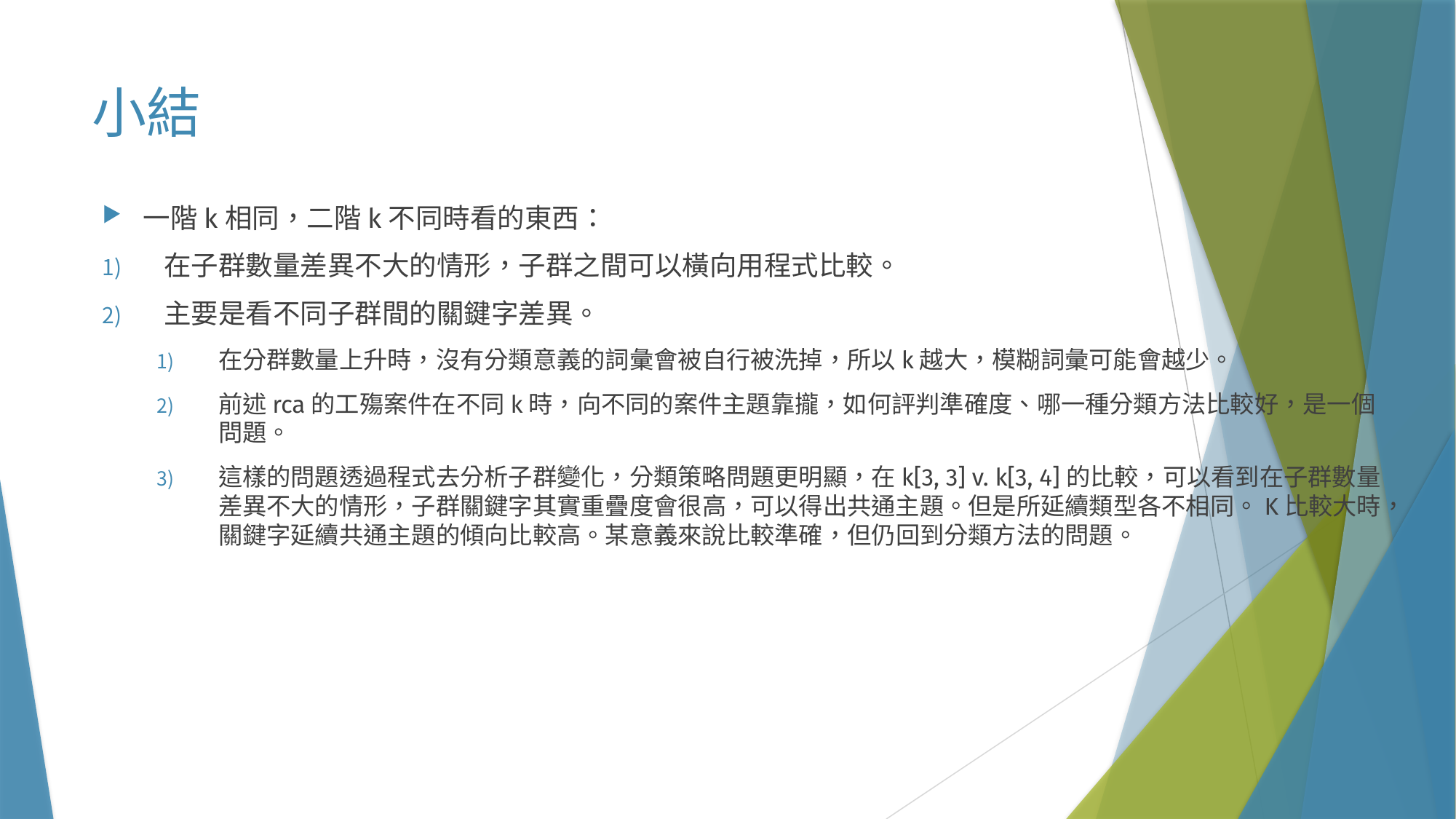

# 小結
一階k相同，二階k不同時看的東西：
在子群數量差異不大的情形，子群之間可以橫向用程式比較。
主要是看不同子群間的關鍵字差異。
在分群數量上升時，沒有分類意義的詞彙會被自行被洗掉，所以k越大，模糊詞彙可能會越少。
前述rca的工殤案件在不同k時，向不同的案件主題靠攏，如何評判準確度、哪一種分類方法比較好，是一個問題。
這樣的問題透過程式去分析子群變化，分類策略問題更明顯，在k[3, 3] v. k[3, 4]的比較，可以看到在子群數量差異不大的情形，子群關鍵字其實重疊度會很高，可以得出共通主題。但是所延續類型各不相同。K比較大時，關鍵字延續共通主題的傾向比較高。某意義來說比較準確，但仍回到分類方法的問題。